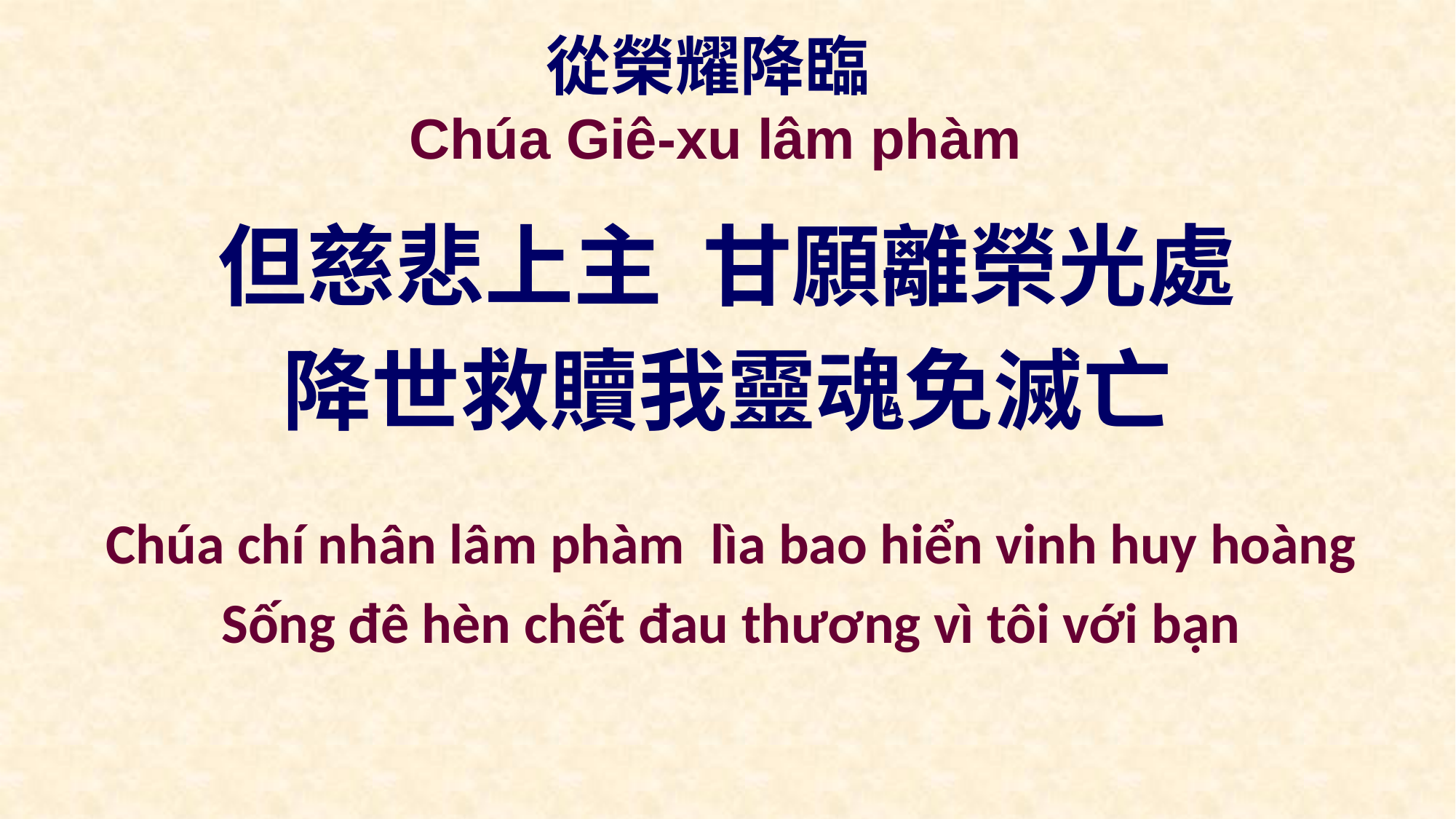

# 從榮耀降臨 Chúa Giê-xu lâm phàm
但慈悲上主  甘願離榮光處
降世救贖我靈魂免滅亡
Chúa chí nhân lâm phàm  lìa bao hiển vinh huy hoàng
Sống đê hèn chết đau thương vì tôi với bạn